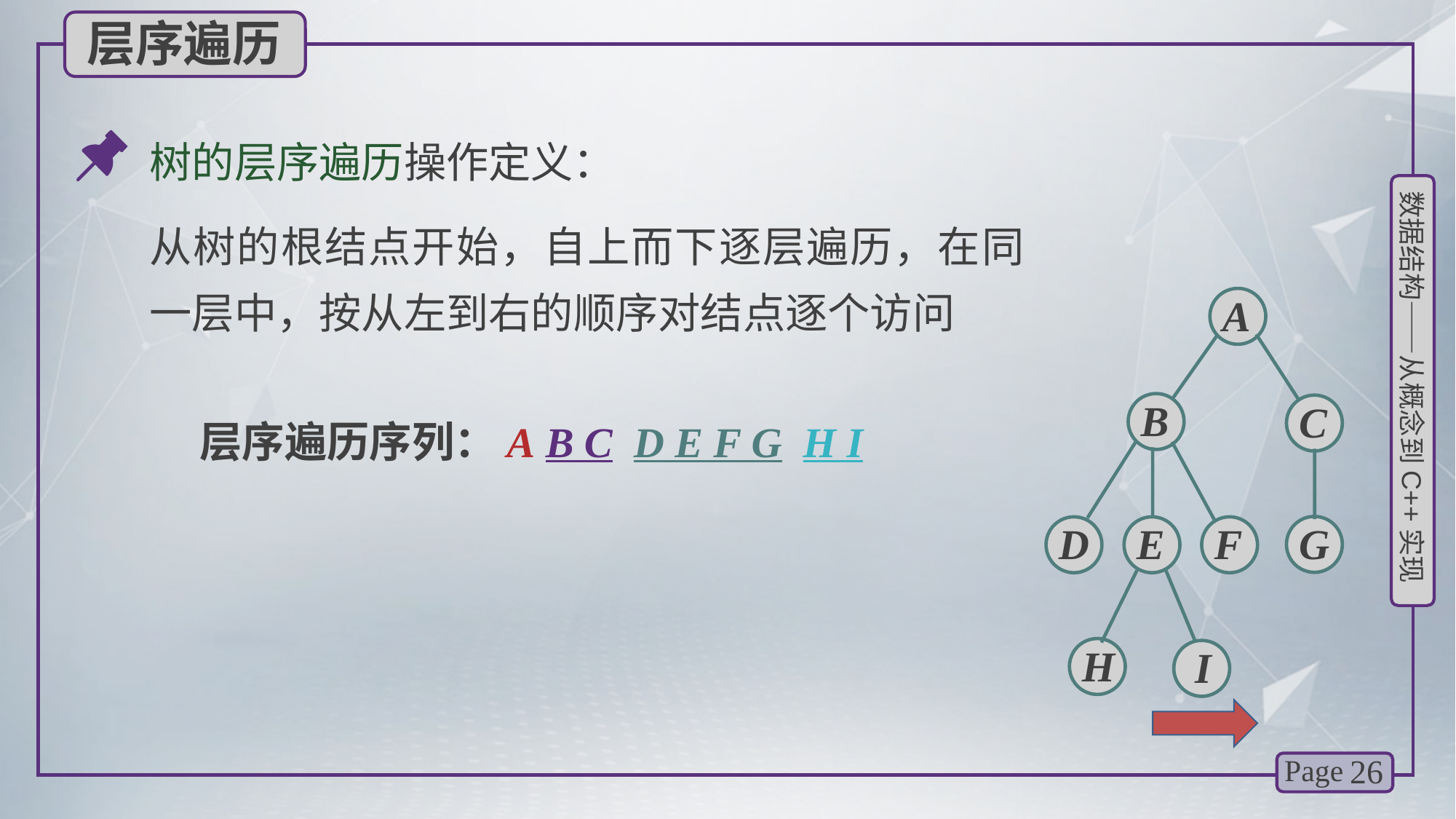

层序遍历

树的层序遍历操作定义：
从树的根结点开始，自上而下逐层遍历，在同一层中，按从左到右的顺序对结点逐个访问

A

B
C

G
D
E
F

H
I
层序遍历序列：A B C  D E F G  H I